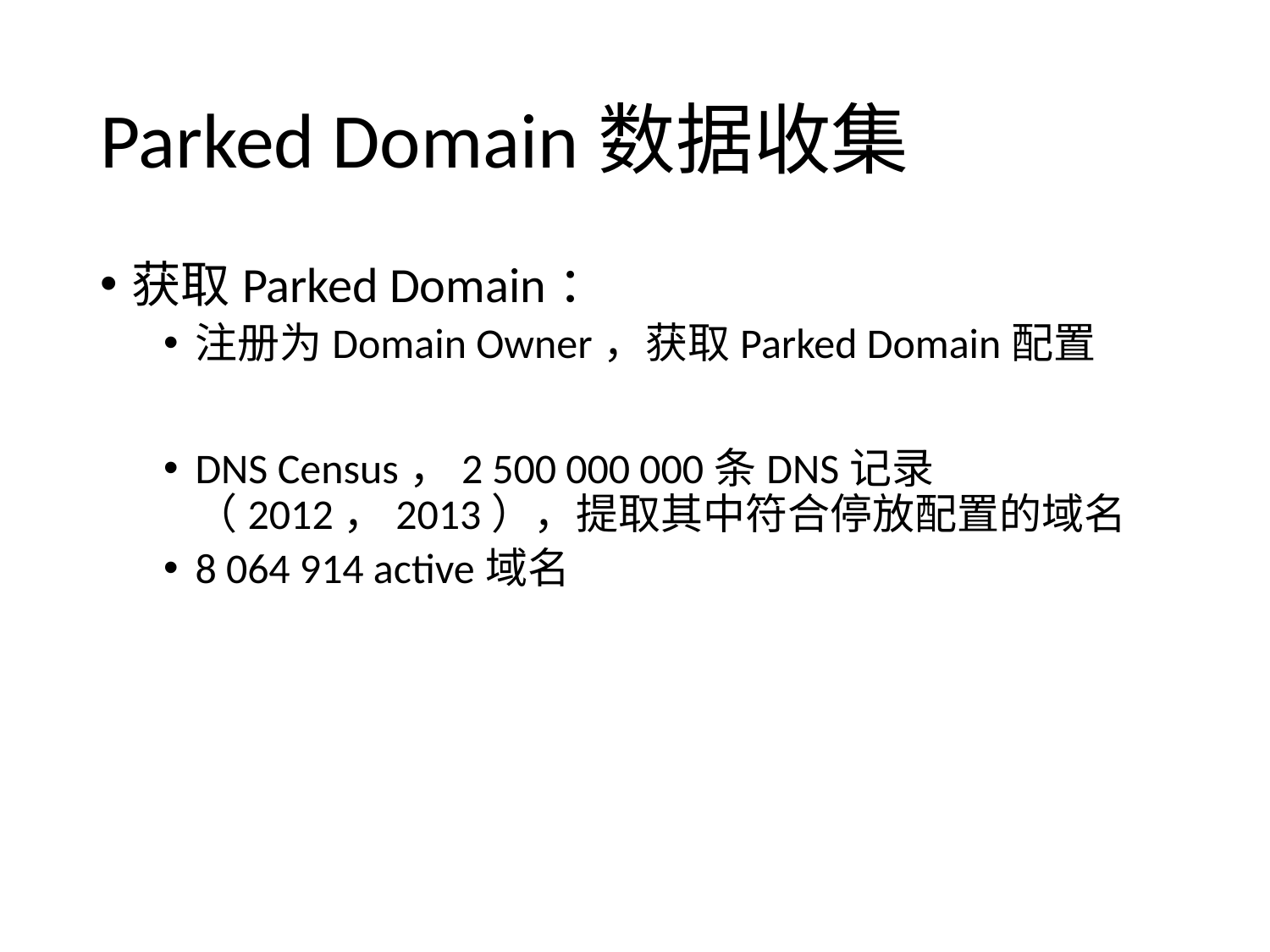

# Parked Domain数据收集
获取Parked Domain：
注册为Domain Owner，获取Parked Domain配置

DNS Census，2 500 000 000条DNS记录（2012，2013），提取其中符合停放配置的域名
8 064 914 active域名